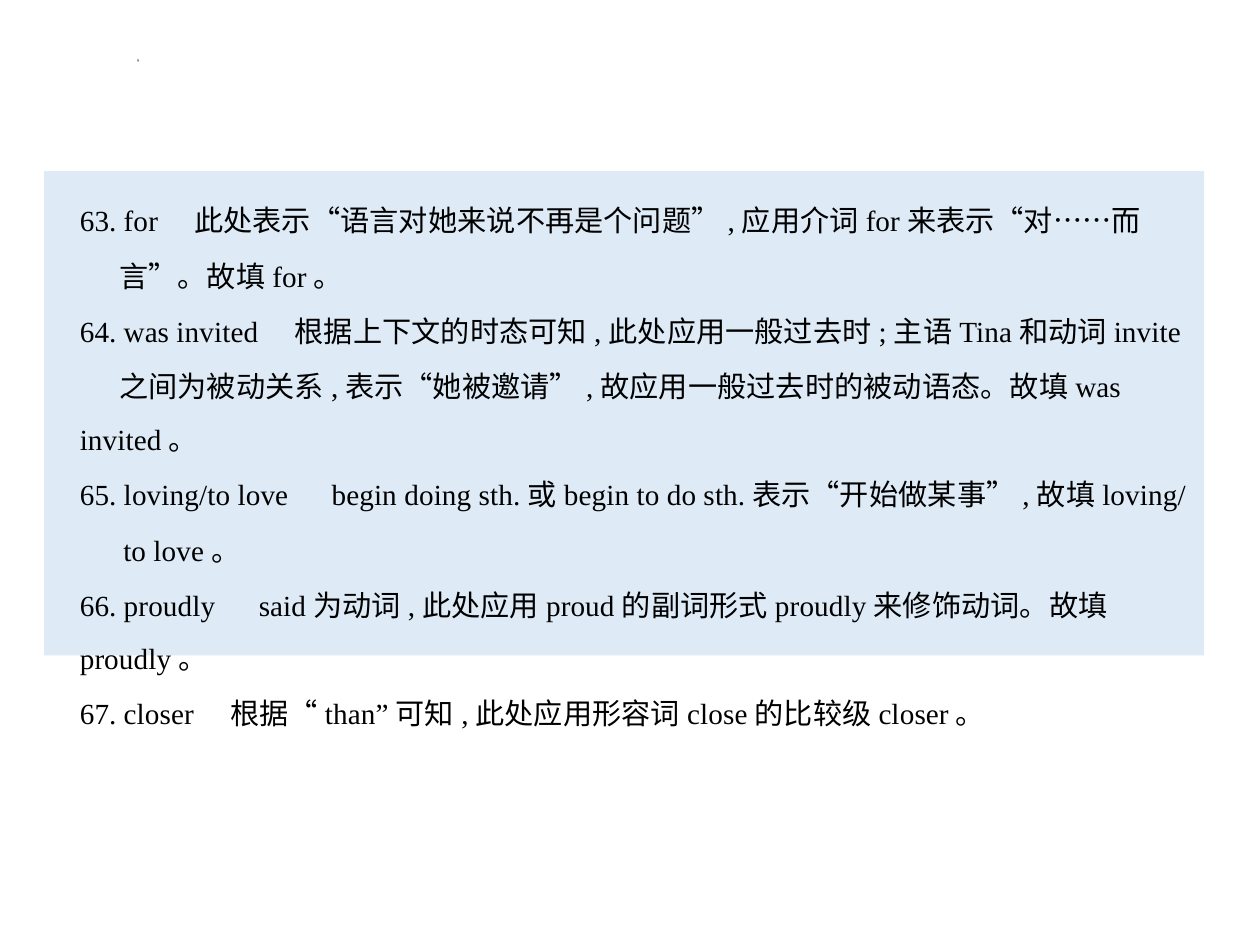

63. for　此处表示“语言对她来说不再是个问题”,应用介词for来表示“对……而
     言”。故填for。
64. was invited　根据上下文的时态可知,此处应用一般过去时;主语Tina和动词invite
     之间为被动关系,表示“她被邀请”,故应用一般过去时的被动语态。故填was invited。
65. loving/to love　begin doing sth.或begin to do sth.表示“开始做某事”,故填loving/
      to love。
66. proudly　said为动词,此处应用proud的副词形式proudly来修饰动词。故填proudly。
67. closer　根据“than”可知,此处应用形容词close的比较级closer。